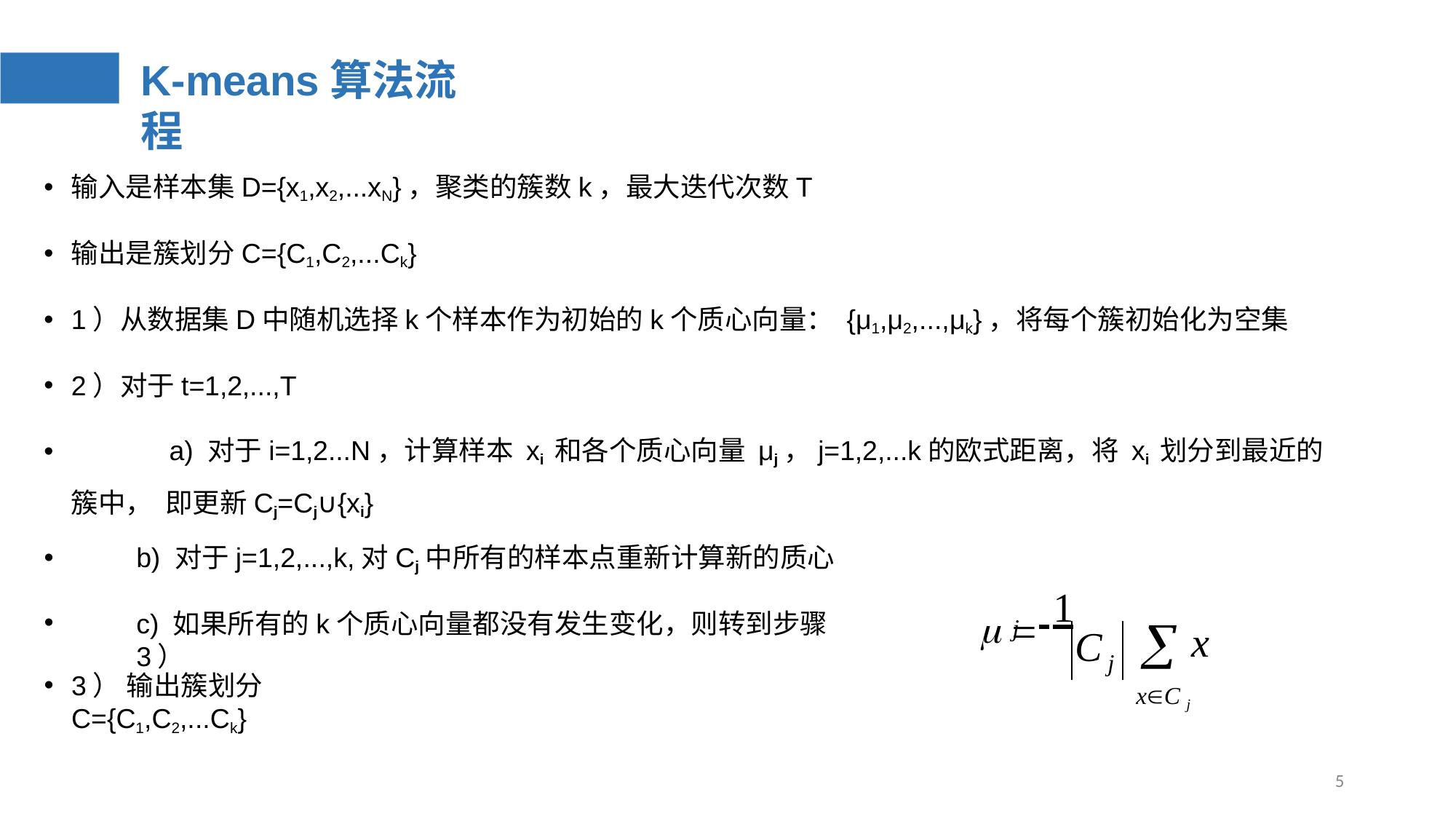

K-means算法流程
输入是样本集D={x1,x2,...xN}，聚类的簇数k，最大迭代次数T
输出是簇划分C={C1,C2,...Ck}
1）从数据集D中随机选择k个样本作为初始的k个质心向量： {μ1,μ2,...,μk}，将每个簇初始化为空集
2）对于t=1,2,...,T
	a) 对于i=1,2...N，计算样本 xi 和各个质心向量 μj，j=1,2,...k的欧式距离，将 xi 划分到最近的簇中，  即更新Cj=Cj∪{xi}
b) 对于j=1,2,...,k,对Cj中所有的样本点重新计算新的质心
c) 如果所有的k个质心向量都没有发生变化，则转到步骤3）
∑ x
x∈C j
μ = 1
•
j
C

j
3） 输出簇划分C={C1,C2,...Ck}
5